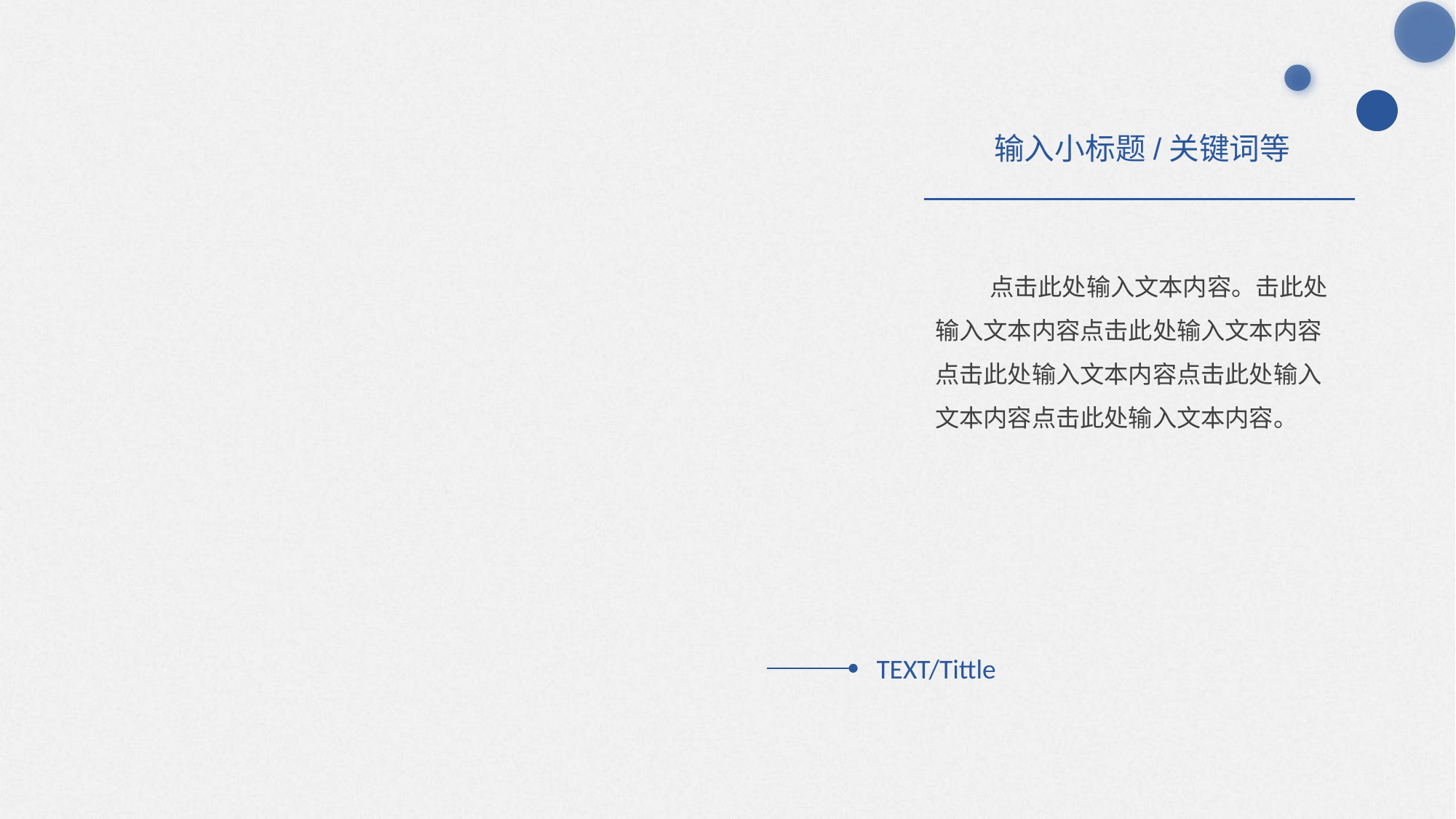

输入小标题/关键词等
点击此处输入文本内容。击此处输入文本内容点击此处输入文本内容点击此处输入文本内容点击此处输入文本内容点击此处输入文本内容。
TEXT/Tittle